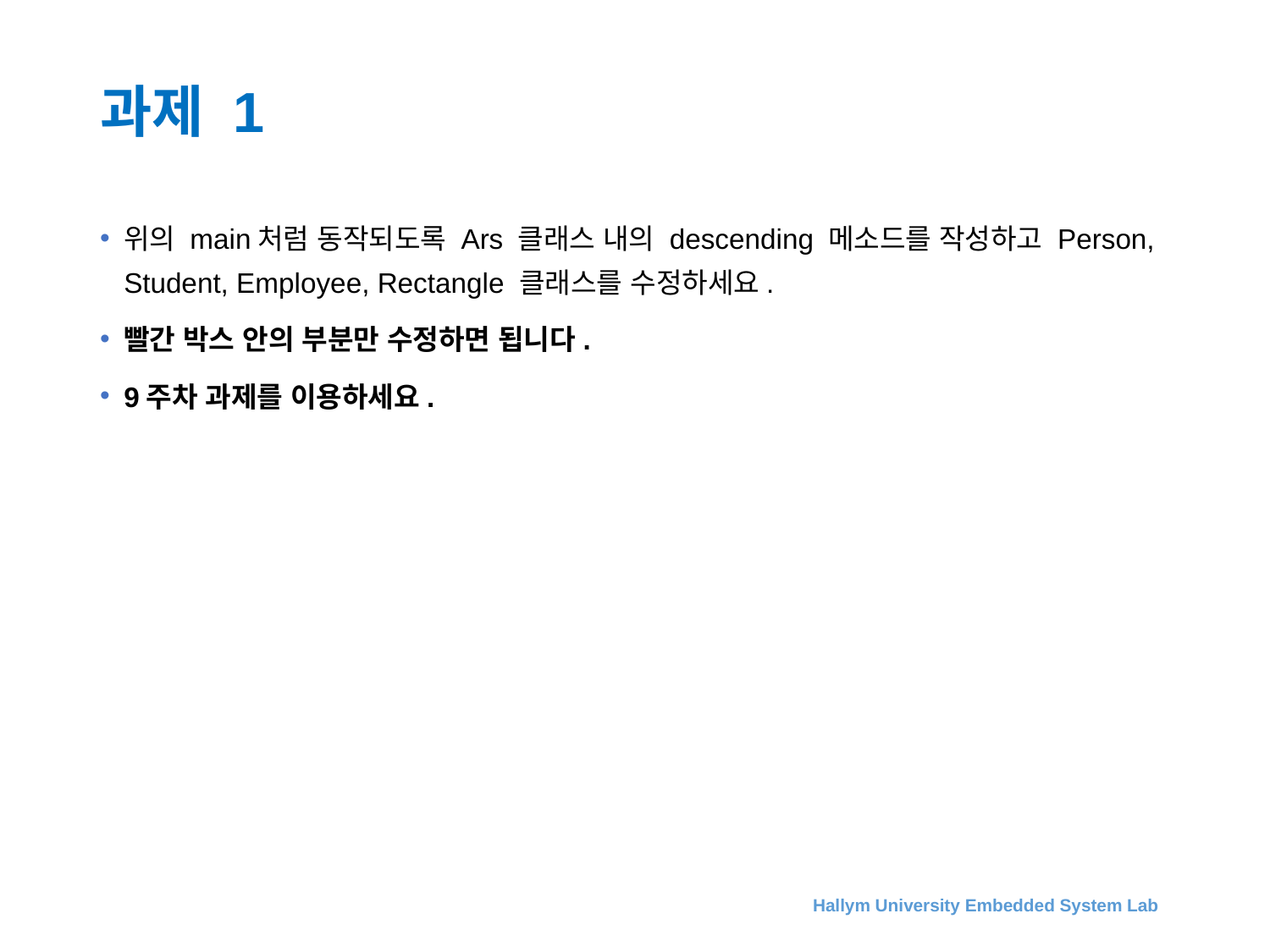

# 과제 1
위의 main처럼 동작되도록 Ars 클래스 내의 descending 메소드를 작성하고 Person, Student, Employee, Rectangle 클래스를 수정하세요.
빨간 박스 안의 부분만 수정하면 됩니다.
9주차 과제를 이용하세요.
Hallym University Embedded System Lab